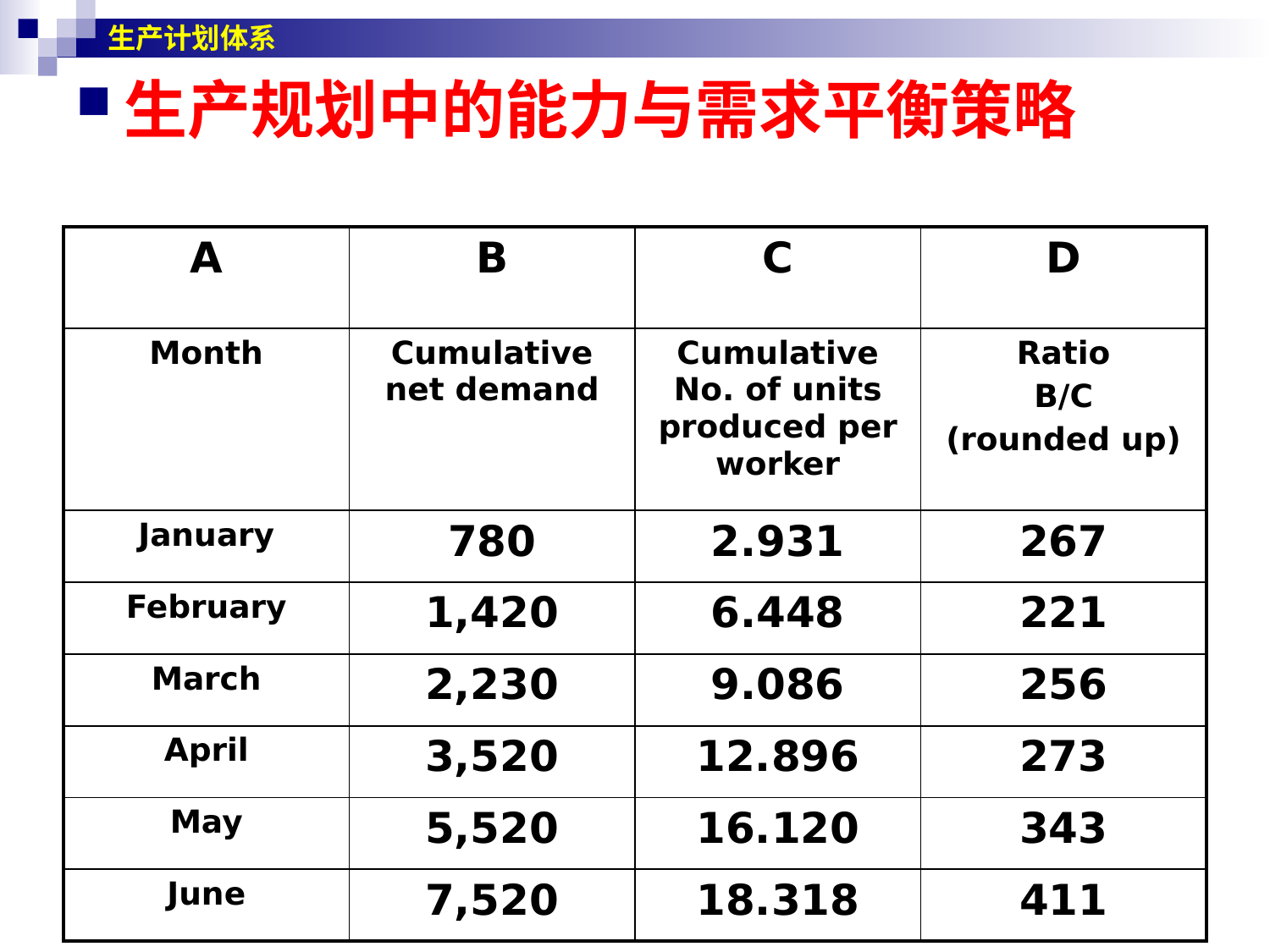

生产计划体系
生产规划中的能力与需求平衡策略
| A | B | C | D |
| --- | --- | --- | --- |
| Month | Cumulative net demand | Cumulative No. of units produced per worker | Ratio B/C (rounded up) |
| January | 780 | 2.931 | 267 |
| February | 1,420 | 6.448 | 221 |
| March | 2,230 | 9.086 | 256 |
| April | 3,520 | 12.896 | 273 |
| May | 5,520 | 16.120 | 343 |
| June | 7,520 | 18.318 | 411 |